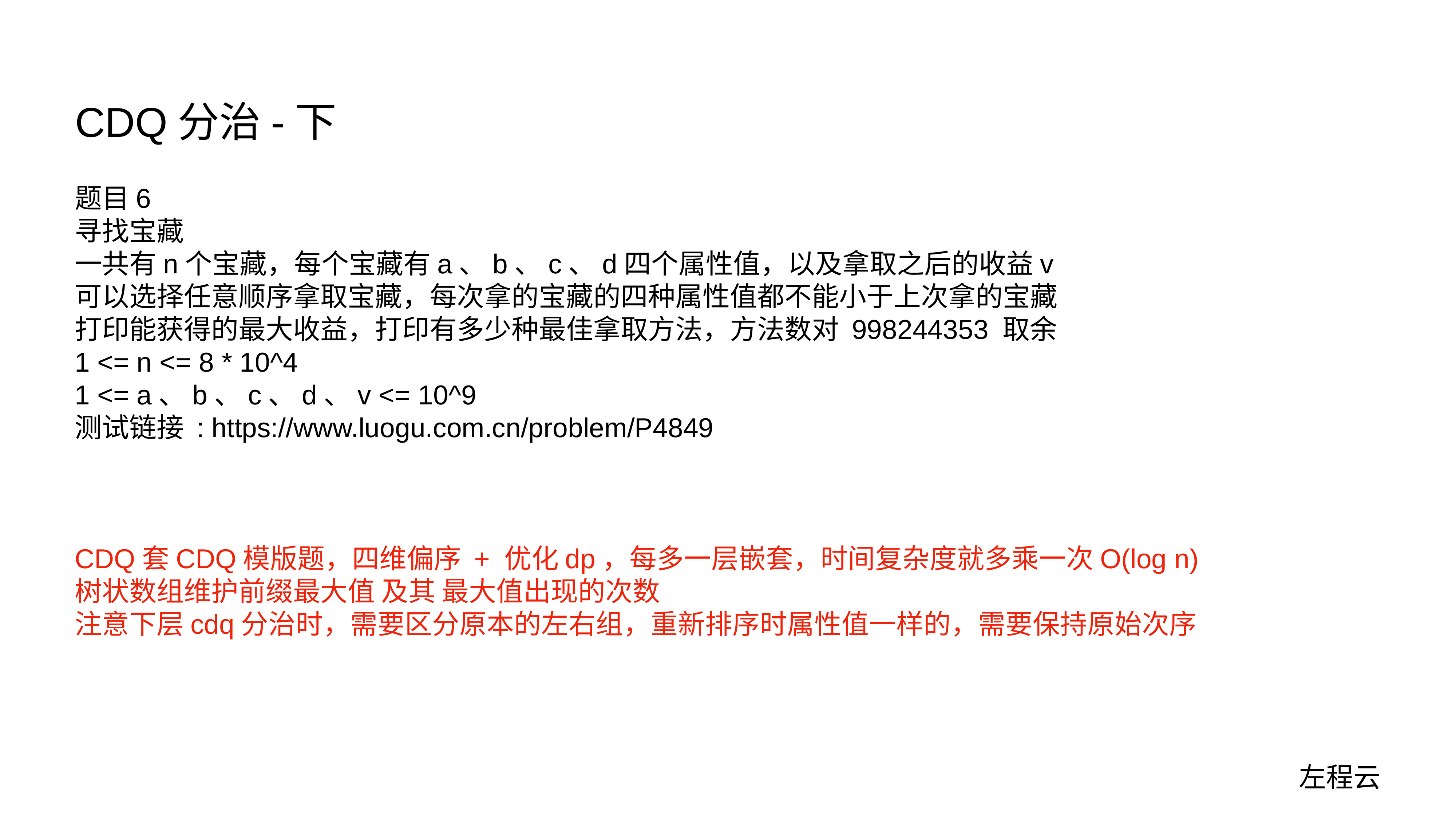

# CDQ分治-下
题目6
寻找宝藏
一共有n个宝藏，每个宝藏有a、b、c、d四个属性值，以及拿取之后的收益v
可以选择任意顺序拿取宝藏，每次拿的宝藏的四种属性值都不能小于上次拿的宝藏
打印能获得的最大收益，打印有多少种最佳拿取方法，方法数对 998244353 取余
1 <= n <= 8 * 10^4
1 <= a、b、c、d、v <= 10^9
测试链接 : https://www.luogu.com.cn/problem/P4849

CDQ套CDQ模版题，四维偏序 + 优化dp，每多一层嵌套，时间复杂度就多乘一次O(log n)
树状数组维护前缀最大值 及其 最大值出现的次数
注意下层cdq分治时，需要区分原本的左右组，重新排序时属性值一样的，需要保持原始次序
左程云